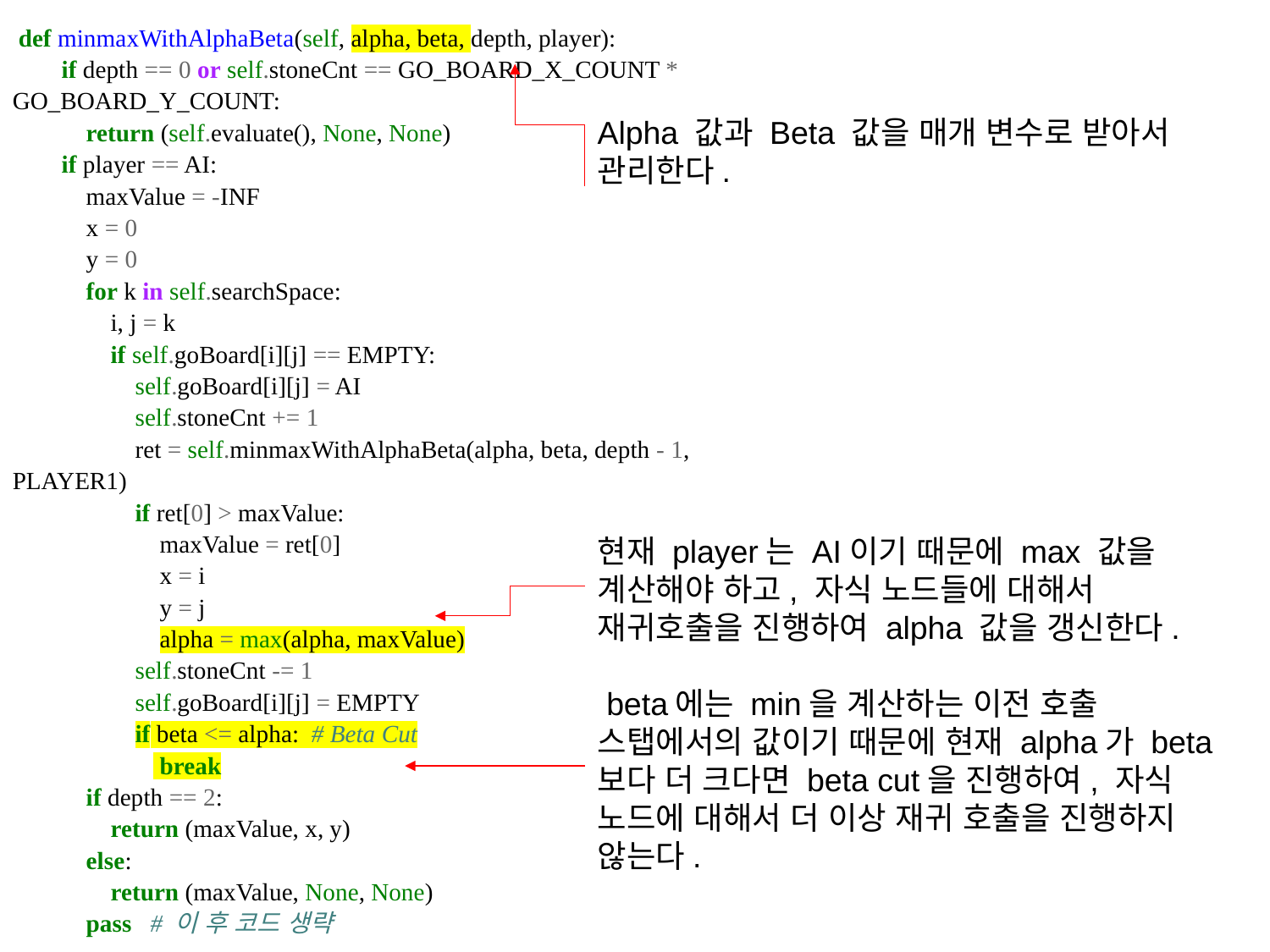

def minmaxWithAlphaBeta(self, alpha, beta, depth, player):
        if depth == 0 or self.stoneCnt == GO_BOARD_X_COUNT * GO_BOARD_Y_COUNT:
            return (self.evaluate(), None, None)
        if player == AI:
            maxValue = -INF
            x = 0
            y = 0
            for k in self.searchSpace:
                i, j = k
                if self.goBoard[i][j] == EMPTY:
                    self.goBoard[i][j] = AI
                    self.stoneCnt += 1
                    ret = self.minmaxWithAlphaBeta(alpha, beta, depth - 1, PLAYER1)
                    if ret[0] > maxValue:
                        maxValue = ret[0]
                        x = i
                        y = j
                        alpha = max(alpha, maxValue)
                    self.stoneCnt -= 1
                    self.goBoard[i][j] = EMPTY
                    if beta <= alpha:  # Beta Cut
                        break
            if depth == 2:
                return (maxValue, x, y)
            else:
                return (maxValue, None, None)
            pass   # 이 후 코드 생략
Alpha 값과 Beta 값을 매개 변수로 받아서 관리한다.

현재 player는 AI이기 때문에 max 값을 계산해야 하고, 자식 노드들에 대해서 재귀호출을 진행하여 alpha 값을 갱신한다.

 beta에는 min을 계산하는 이전 호출 스탭에서의 값이기 때문에 현재 alpha가 beta보다 더 크다면 beta cut을 진행하여, 자식 노드에 대해서 더 이상 재귀 호출을 진행하지 않는다.